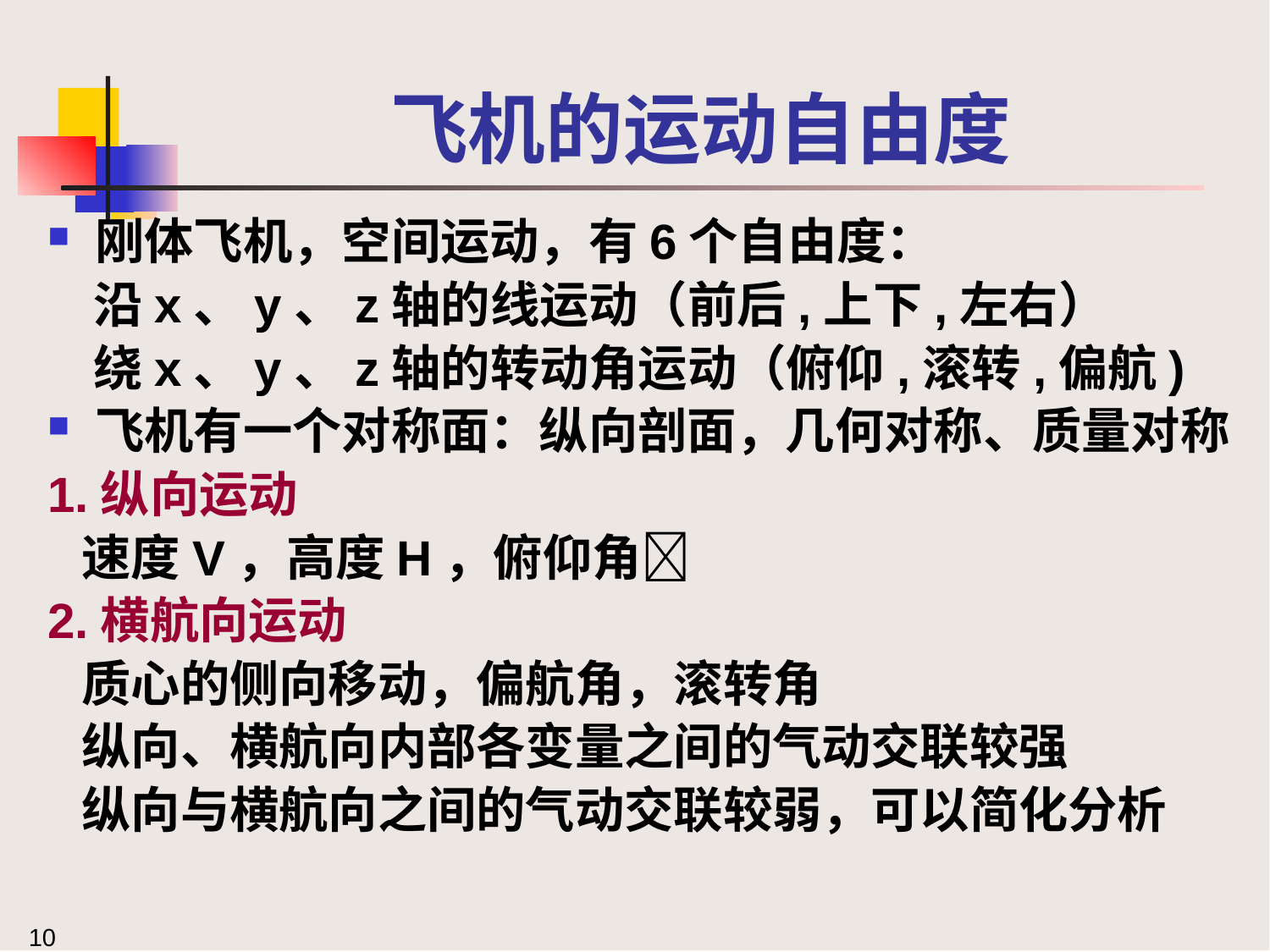

# 飞机的运动自由度
刚体飞机，空间运动，有6个自由度：
   沿x、y、z轴的线运动（前后,上下,左右）
   绕x、y、z轴的转动角运动（俯仰,滚转,偏航)
飞机有一个对称面：纵向剖面，几何对称、质量对称
1.纵向运动
  速度V，高度H，俯仰角θ
2.横航向运动
  质心的侧向移动，偏航角，滚转角
  纵向、横航向内部各变量之间的气动交联较强
  纵向与横航向之间的气动交联较弱，可以简化分析